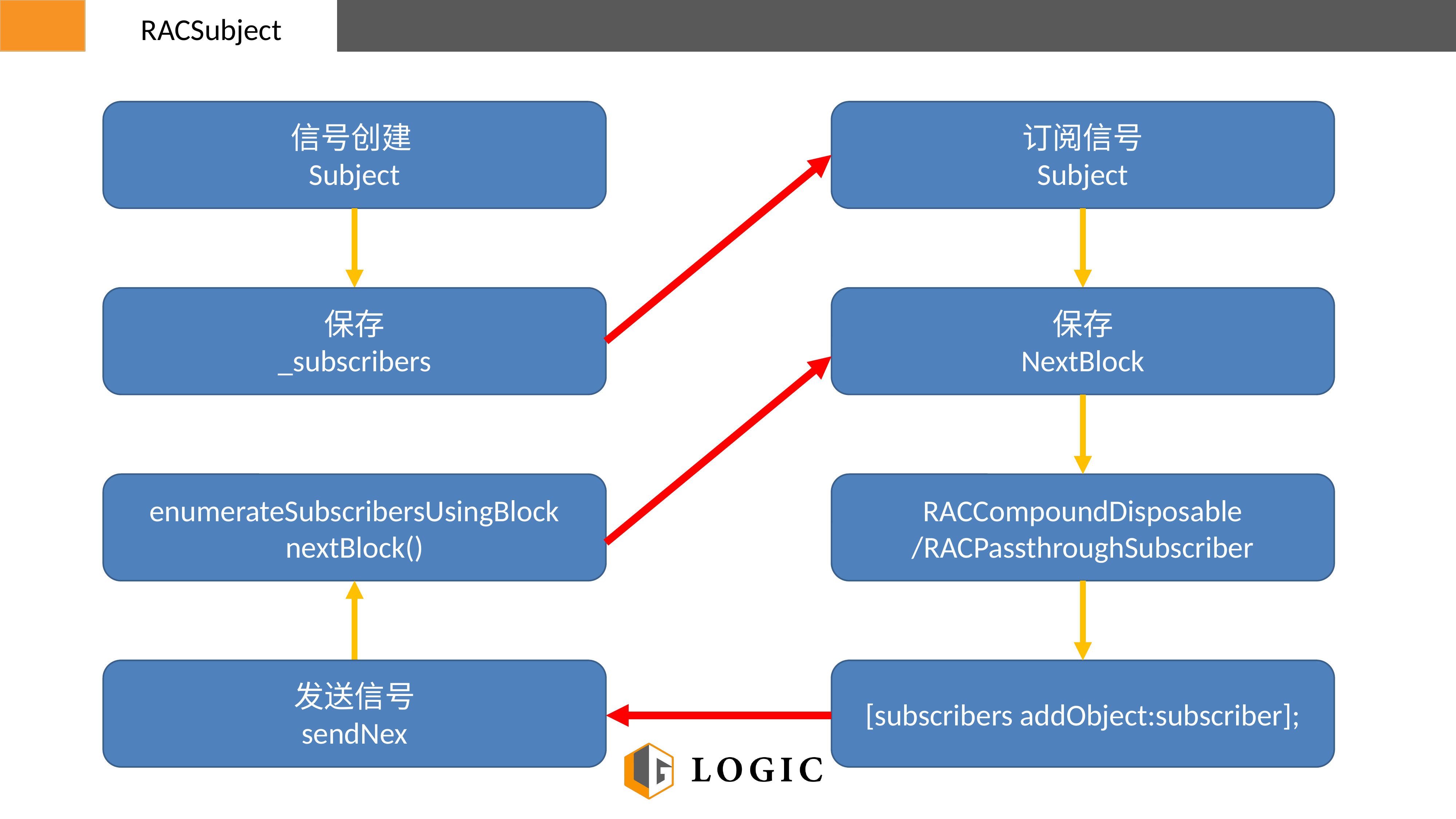

RACSubject
信号创建
Subject
订阅信号
Subject
保存
_subscribers
保存
NextBlock
enumerateSubscribersUsingBlock
nextBlock()
RACCompoundDisposable
/RACPassthroughSubscriber
发送信号
sendNex
[subscribers addObject:subscriber];